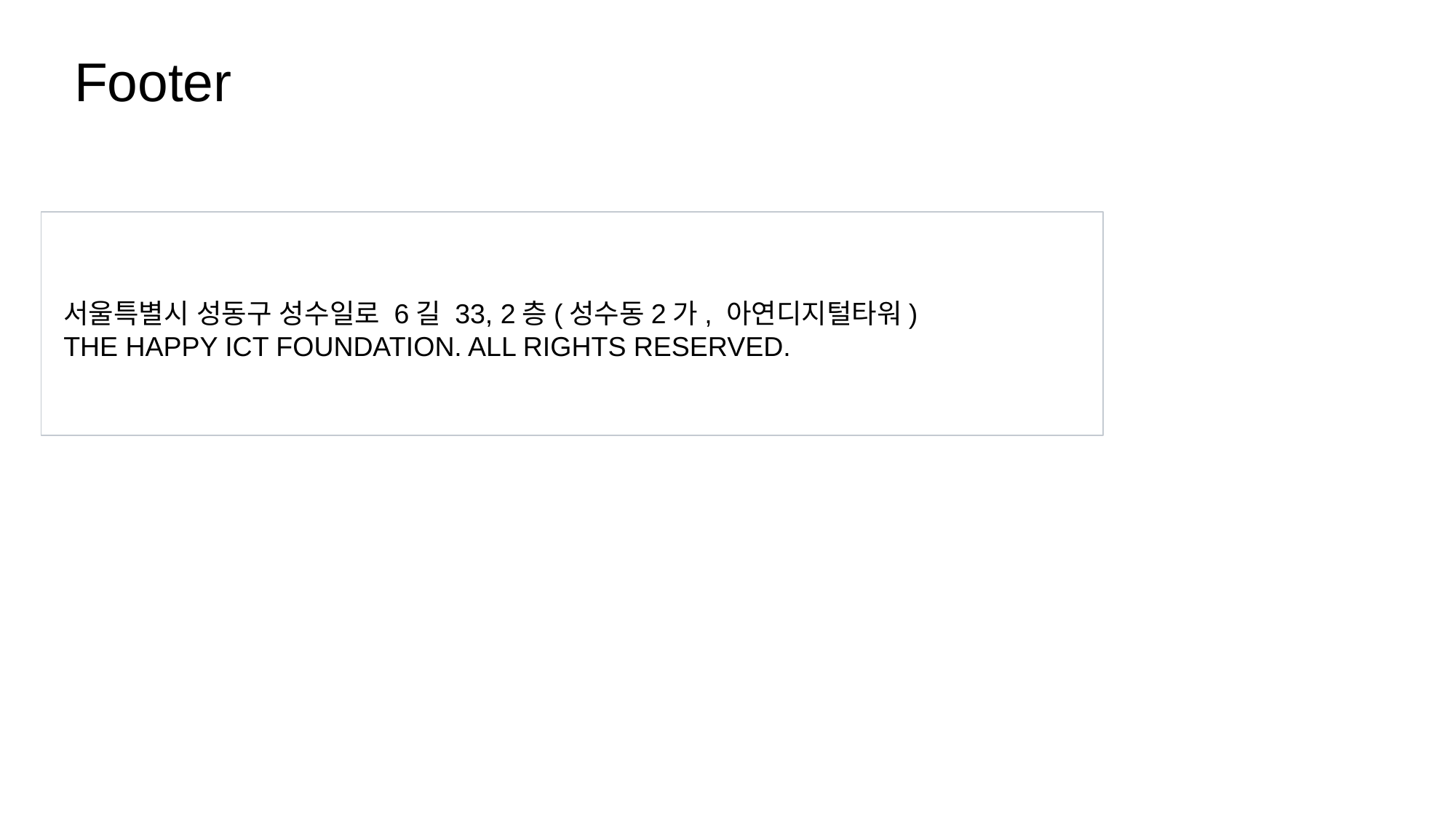

Footer

서울특별시 성동구 성수일로 6길 33, 2층(성수동2가, 아연디지털타워)
THE HAPPY ICT FOUNDATION. ALL RIGHTS RESERVED.